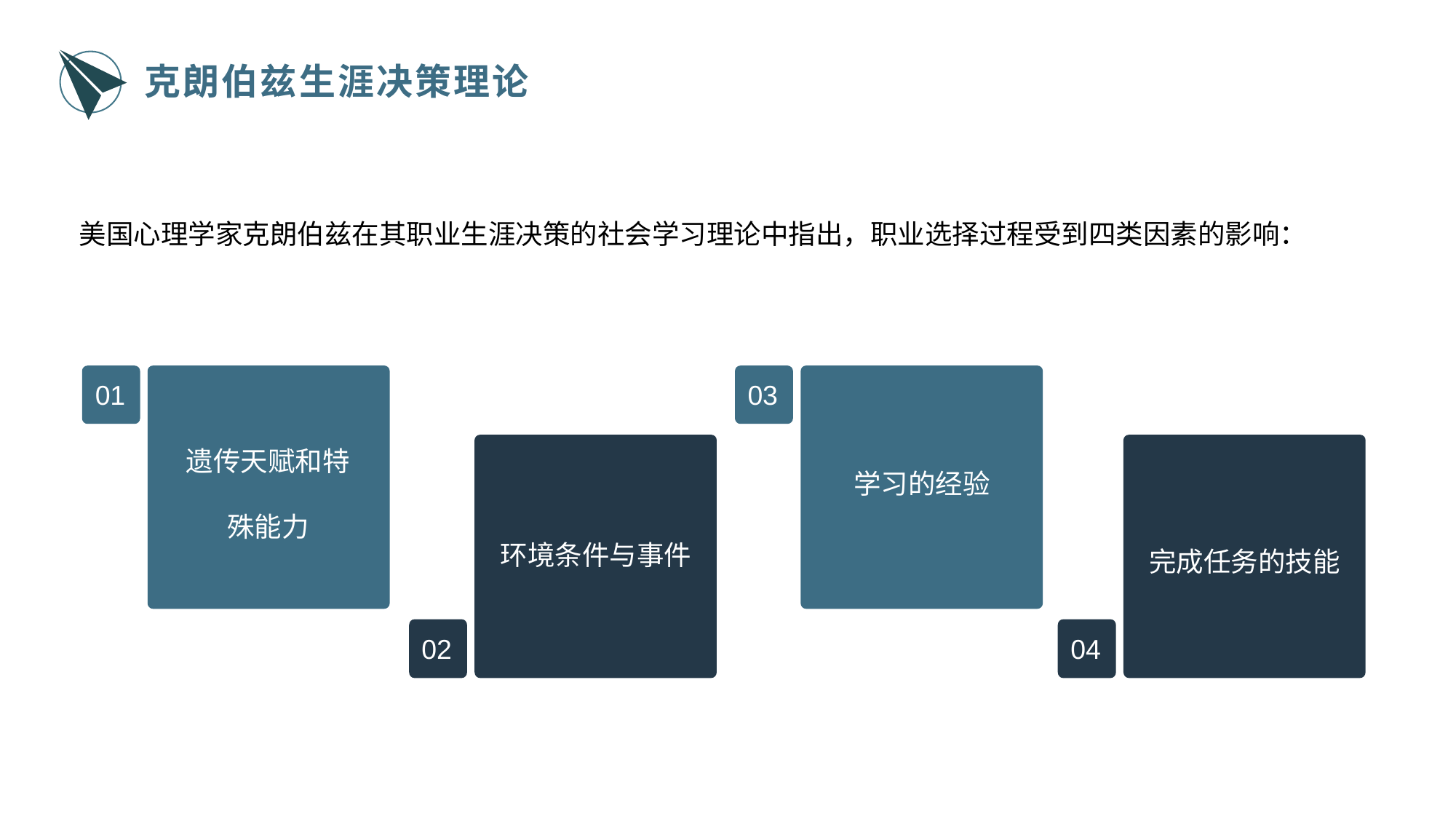

克朗伯兹生涯决策理论
美国心理学家克朗伯兹在其职业生涯决策的社会学习理论中指出，职业选择过程受到四类因素的影响：

01
03
遗传天赋和特殊能力

学习的经验
环境条件与事件
完成任务的技能

02
04